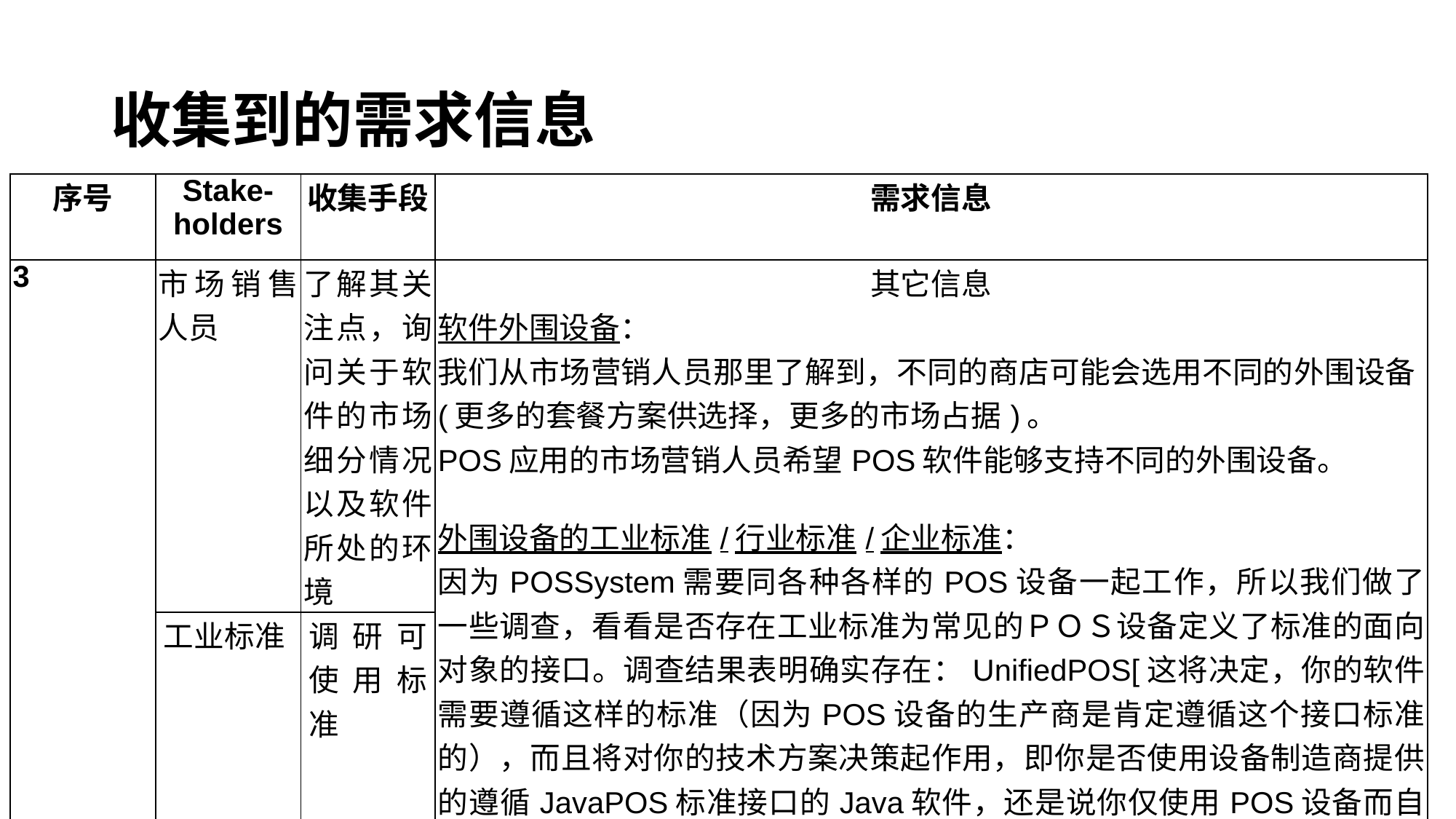

# 收集到的需求信息
| 序号 | Stake-holders | 收集手段 | 需求信息 |
| --- | --- | --- | --- |
| 3 | 市场销售人员 | 了解其关注点，询问关于软件的市场细分情况以及软件所处的环境 | 其它信息 软件外围设备： 我们从市场营销人员那里了解到，不同的商店可能会选用不同的外围设备(更多的套餐方案供选择，更多的市场占据)。 POS应用的市场营销人员希望POS软件能够支持不同的外围设备。 外围设备的工业标准/行业标准/企业标准： 因为POSSystem需要同各种各样的POS设备一起工作，所以我们做了一些调查，看看是否存在工业标准为常见的ＰＯＳ设备定义了标准的面向对象的接口。调查结果表明确实存在：UnifiedPOS[这将决定，你的软件需要遵循这样的标准（因为POS设备的生产商是肯定遵循这个接口标准的），而且将对你的技术方案决策起作用，即你是否使用设备制造商提供的遵循JavaPOS标准接口的Java软件，还是说你仅使用POS设备而自行开发遵循JavaPOS标准接口？] |
|  | 工业标准 | 调研可使用标准 |  |